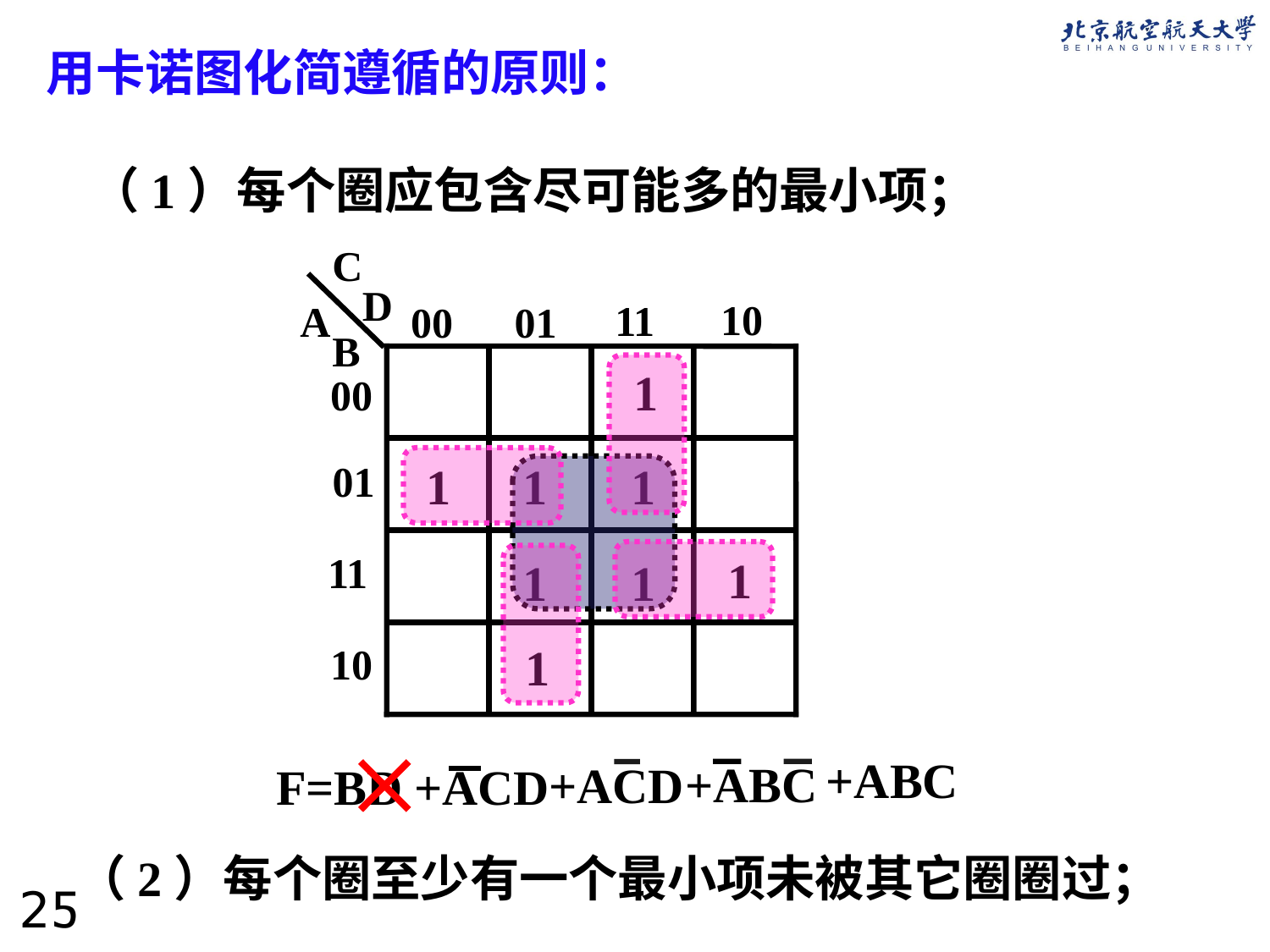

用卡诺图化简遵循的原则：
（1）每个圈应包含尽可能多的最小项；
C
D
A
B

10
11
00
01

00
01
11
10
1
1
1
1
1
1
1
1

×
+ABC
+ABC

+ACD

F=BD
+ACD
（2）每个圈至少有一个最小项未被其它圈圈过；
25
2022/3/7
25